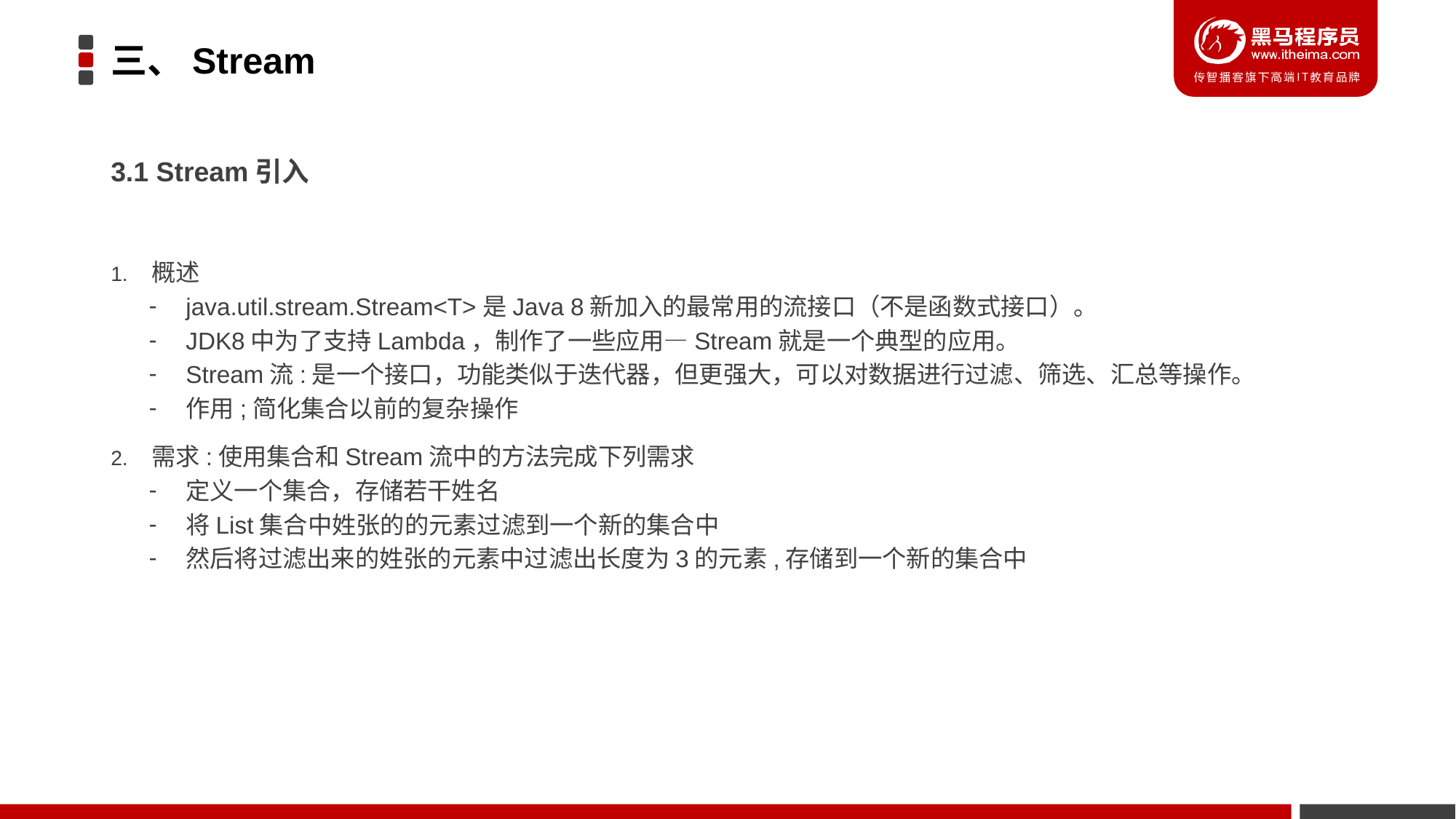

# 三、Stream
3.1 Stream引入
概述
java.util.stream.Stream<T>是Java 8新加入的最常用的流接口（不是函数式接口）。
JDK8中为了支持Lambda，制作了一些应用—Stream就是一个典型的应用。
Stream流:是一个接口，功能类似于迭代器，但更强大，可以对数据进行过滤、筛选、汇总等操作。
作用;简化集合以前的复杂操作
需求:使用集合和Stream流中的方法完成下列需求
定义一个集合，存储若干姓名
将List集合中姓张的的元素过滤到一个新的集合中
然后将过滤出来的姓张的元素中过滤出长度为3的元素,存储到一个新的集合中